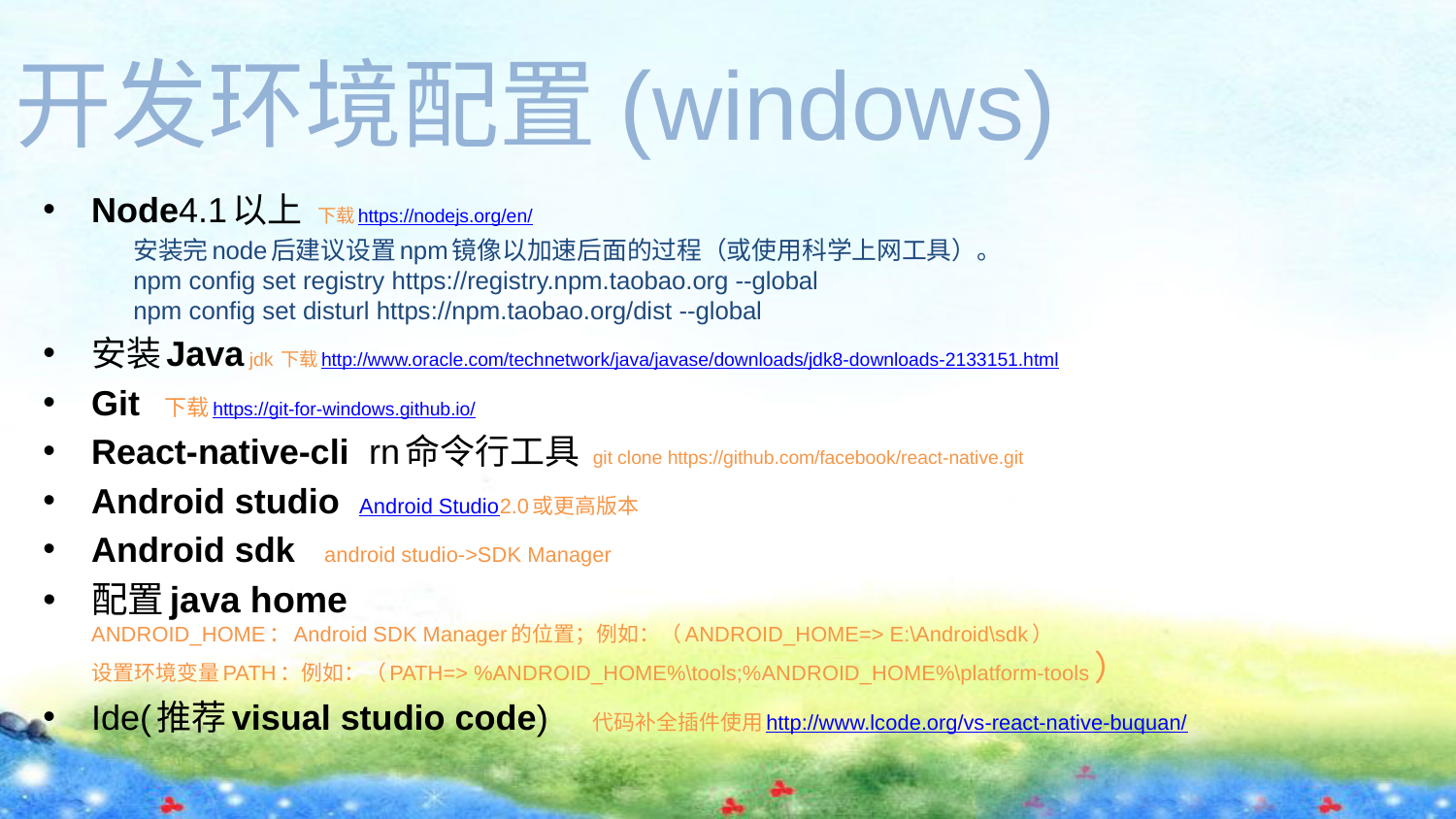

# 开发环境配置(windows)
Node4.1以上  下载https://nodejs.org/en/
	安装完node后建议设置npm镜像以加速后面的过程（或使用科学上网工具）。
	npm config set registry https://registry.npm.taobao.org --global
	npm config set disturl https://npm.taobao.org/dist --global
安装Java jdk 下载http://www.oracle.com/technetwork/java/javase/downloads/jdk8-downloads-2133151.html
Git  下载https://git-for-windows.github.io/
React-native-cli  rn命令行工具 git clone https://github.com/facebook/react-native.git
Android studio  Android Studio2.0或更高版本
Android sdk   android studio->SDK Manager
配置java home
ANDROID_HOME：Android SDK Manager的位置；例如：（ANDROID_HOME=> E:\Android\sdk）
设置环境变量PATH：例如：（PATH=> %ANDROID_HOME%\tools;%ANDROID_HOME%\platform-tools）
Ide(推荐visual studio code)    代码补全插件使用http://www.lcode.org/vs-react-native-buquan/